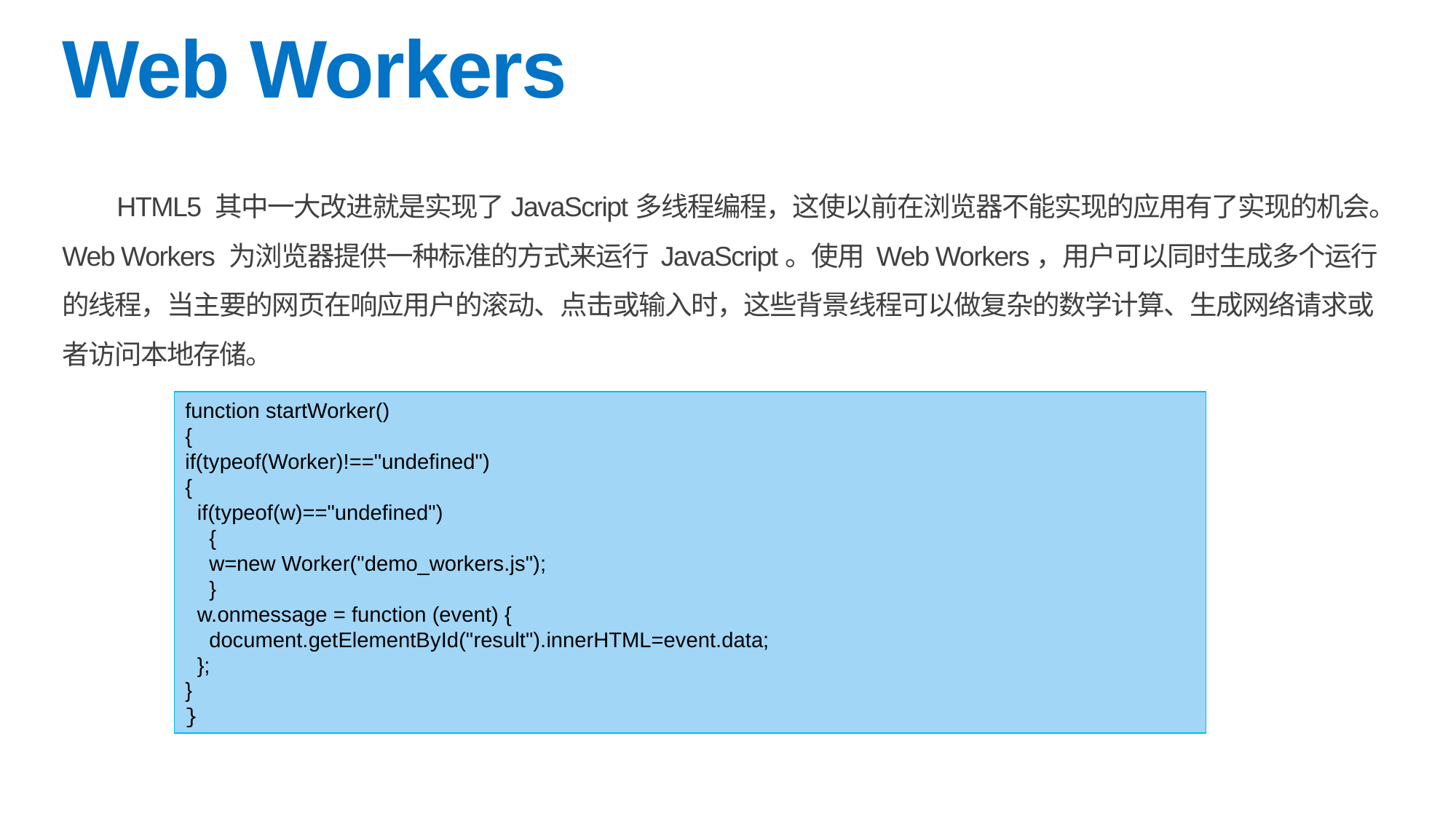

# Web Workers
HTML5 其中一大改进就是实现了JavaScript多线程编程，这使以前在浏览器不能实现的应用有了实现的机会。Web Workers 为浏览器提供一种标准的方式来运行 JavaScript。使用 Web Workers，用户可以同时生成多个运行的线程，当主要的网页在响应用户的滚动、点击或输入时，这些背景线程可以做复杂的数学计算、生成网络请求或者访问本地存储。
function startWorker()
{
if(typeof(Worker)!=="undefined")
{
  if(typeof(w)=="undefined")
    {
    w=new Worker("demo_workers.js");
    }
  w.onmessage = function (event) {
    document.getElementById("result").innerHTML=event.data;
  };
}
}